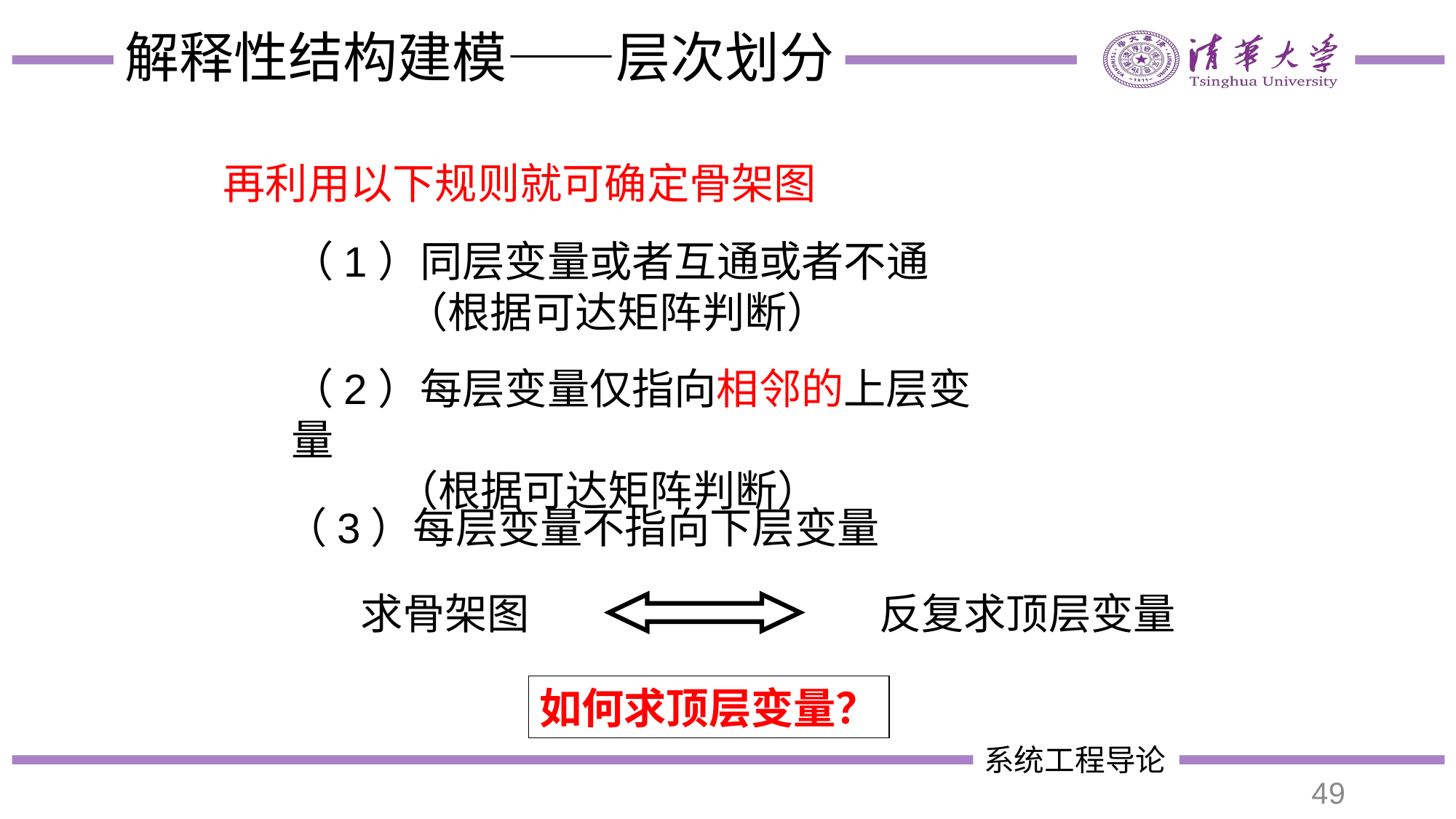

# 解释性结构建模——层次划分
再利用以下规则就可确定骨架图
（1）同层变量或者互通或者不通
           （根据可达矩阵判断）
（2）每层变量仅指向相邻的上层变量
          （根据可达矩阵判断）
（3）每层变量不指向下层变量
求骨架图
反复求顶层变量

如何求顶层变量？
49